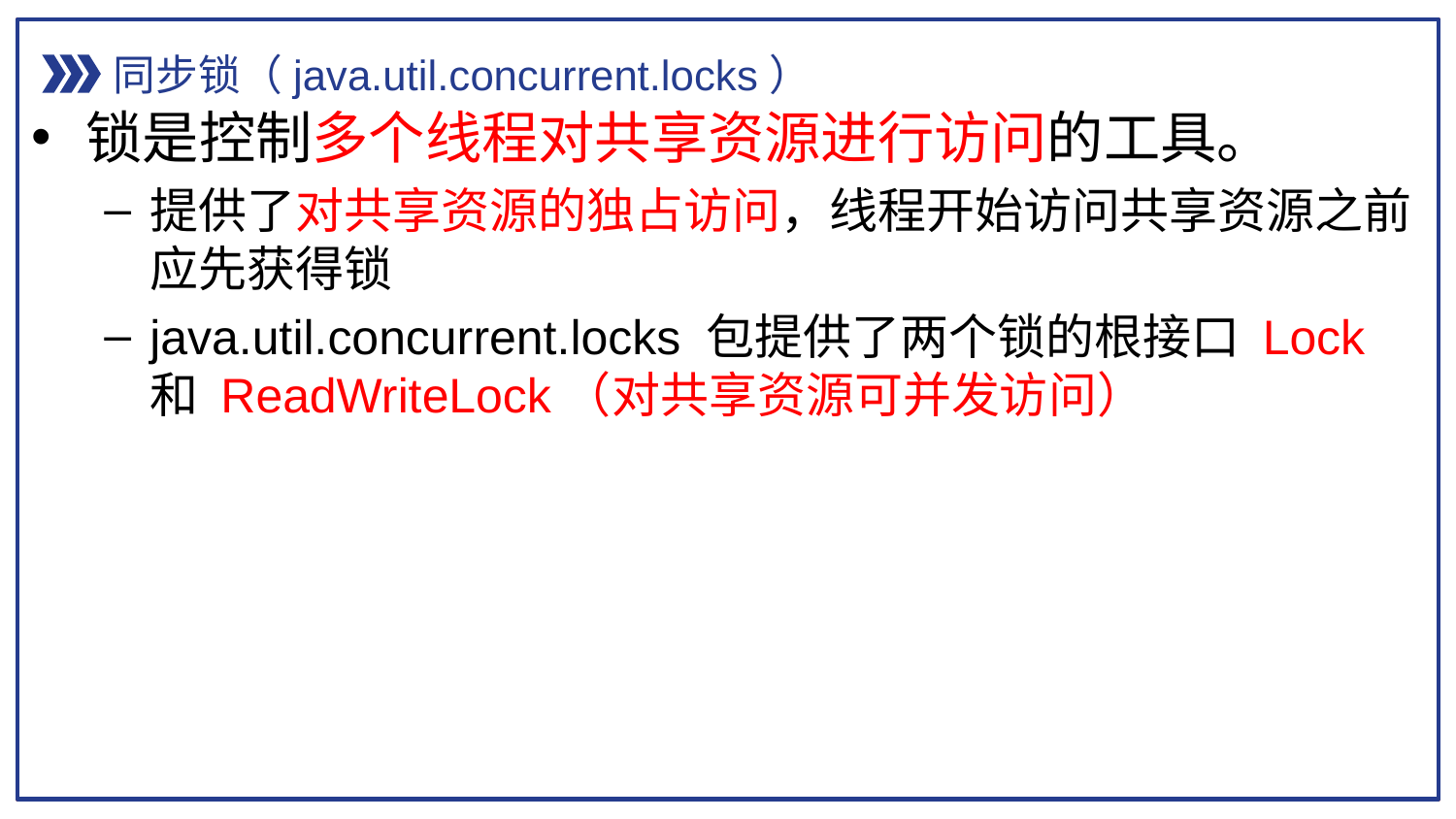

同步锁（java.util.concurrent.locks）

锁是控制多个线程对共享资源进行访问的工具。
提供了对共享资源的独占访问，线程开始访问共享资源之前应先获得锁
java.util.concurrent.locks 包提供了两个锁的根接口 Lock和 ReadWriteLock（对共享资源可并发访问）